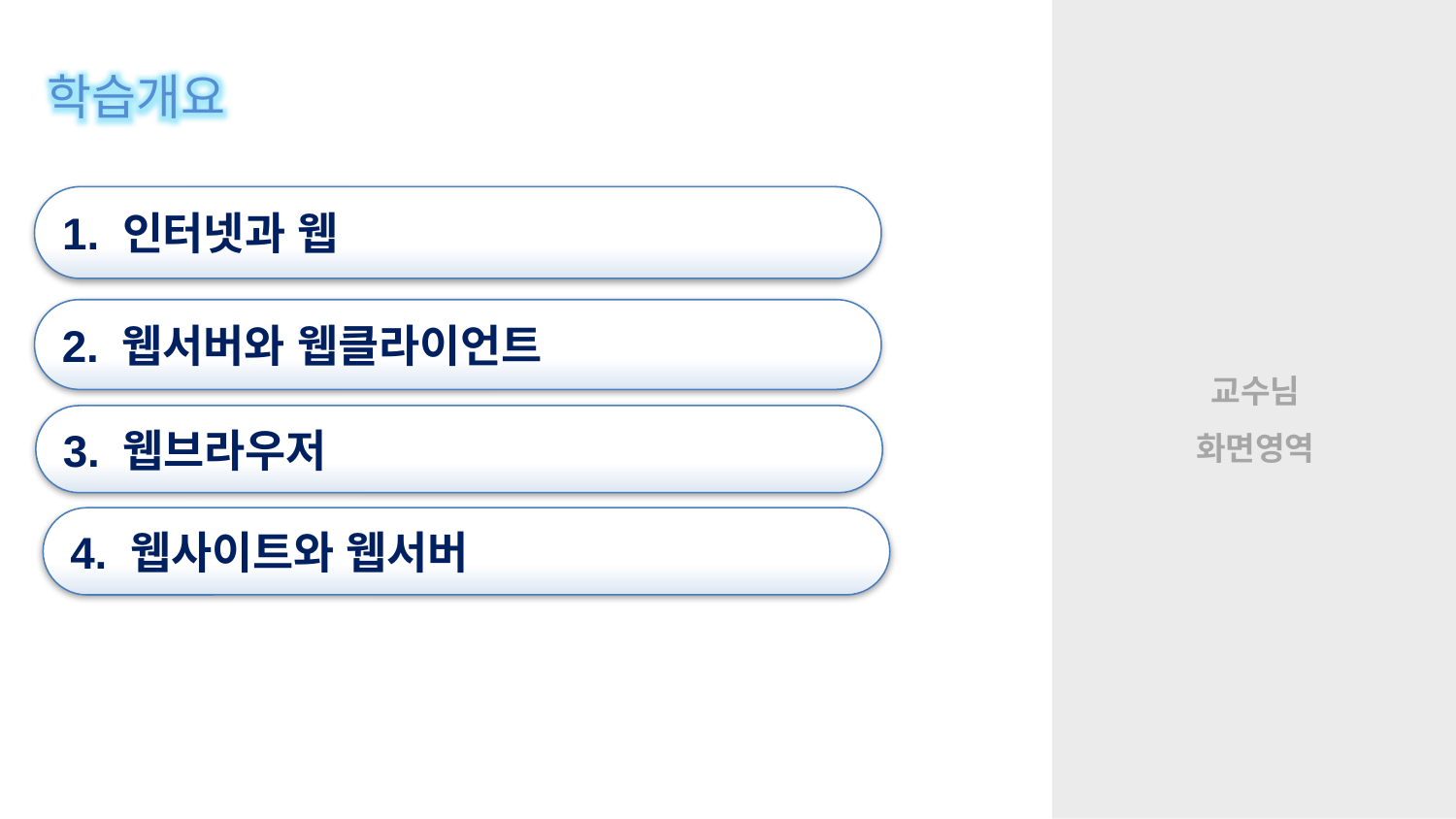

학습개요
1. 인터넷과 웹
2. 웹서버와 웹클라이언트
3. 웹브라우저
4. 웹사이트와 웹서버